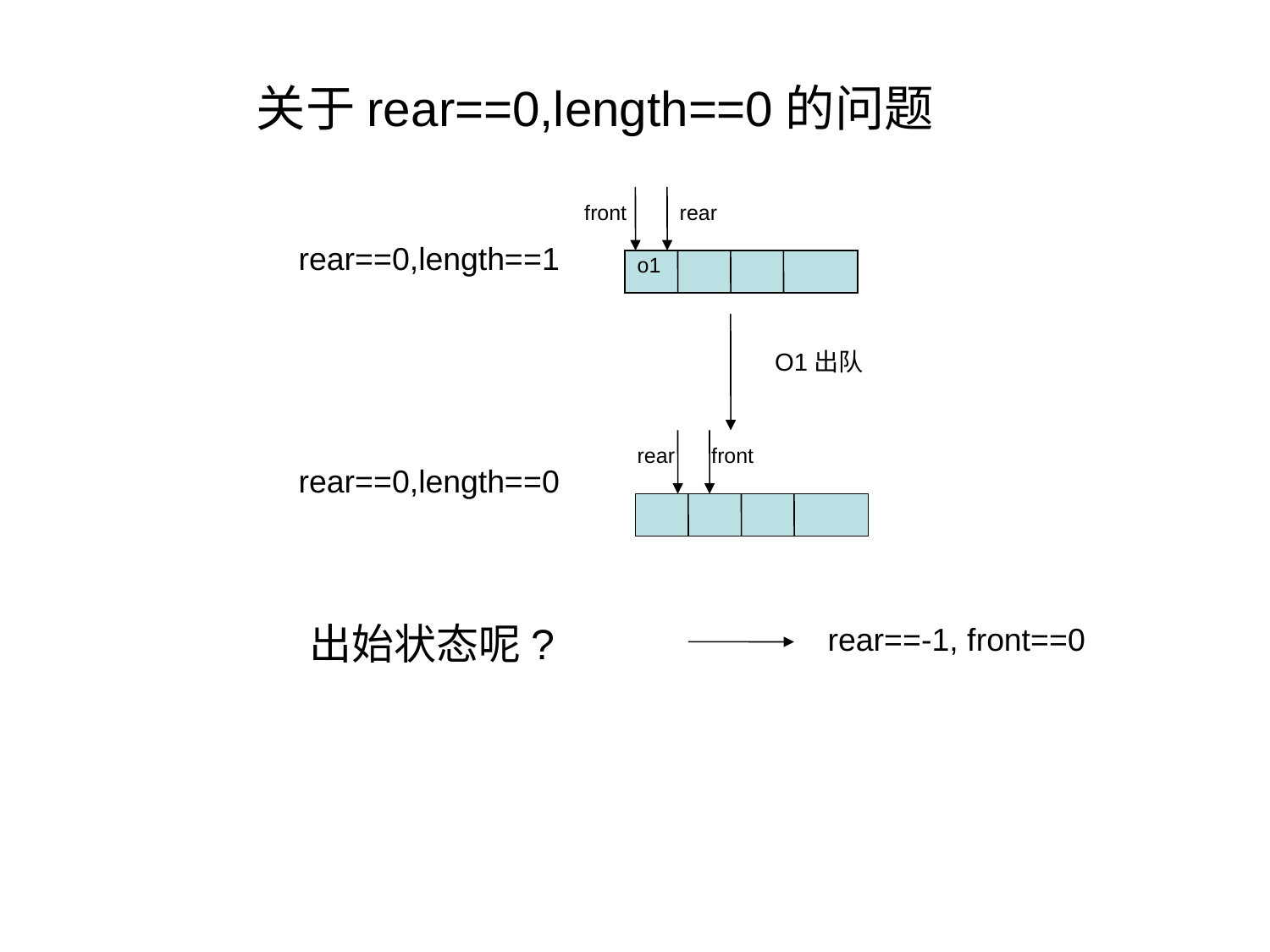

关于rear==0,length==0的问题

front
rear
rear==0,length==1

o1

O1出队

rear
front
rear==0,length==0

出始状态呢?
rear==-1, front==0